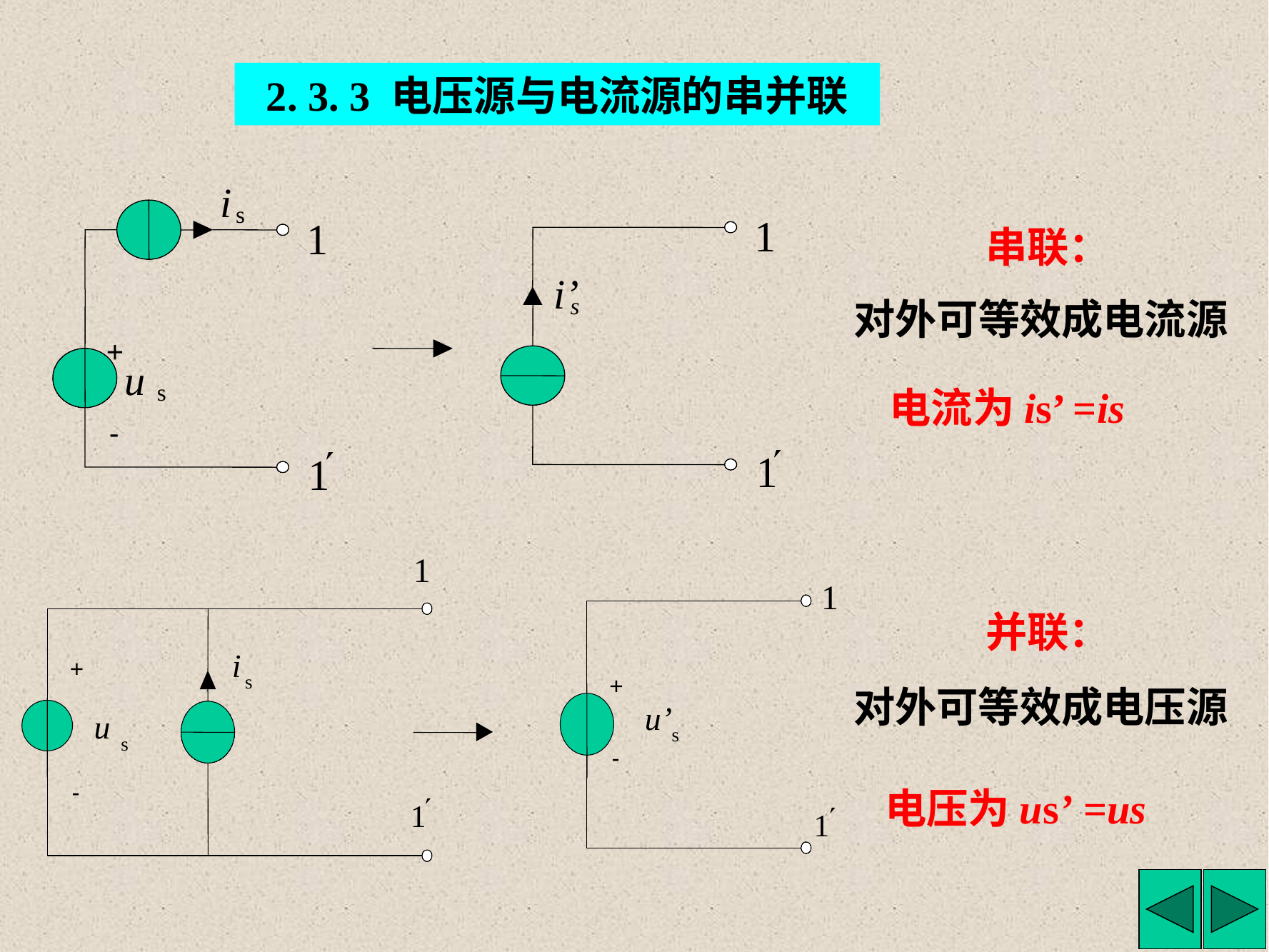

2. 3. 3 电压源与电流源的串并联
i
s

1
1

i’
s

+

u
s

-
′
1
′
1

串联：
对外可等效成电流源
电流为is’ =is

1
1

+

u’
s
-
′
1

i
s
+

u
s

-
′
1

并联：
对外可等效成电压源
电压为us’ =us